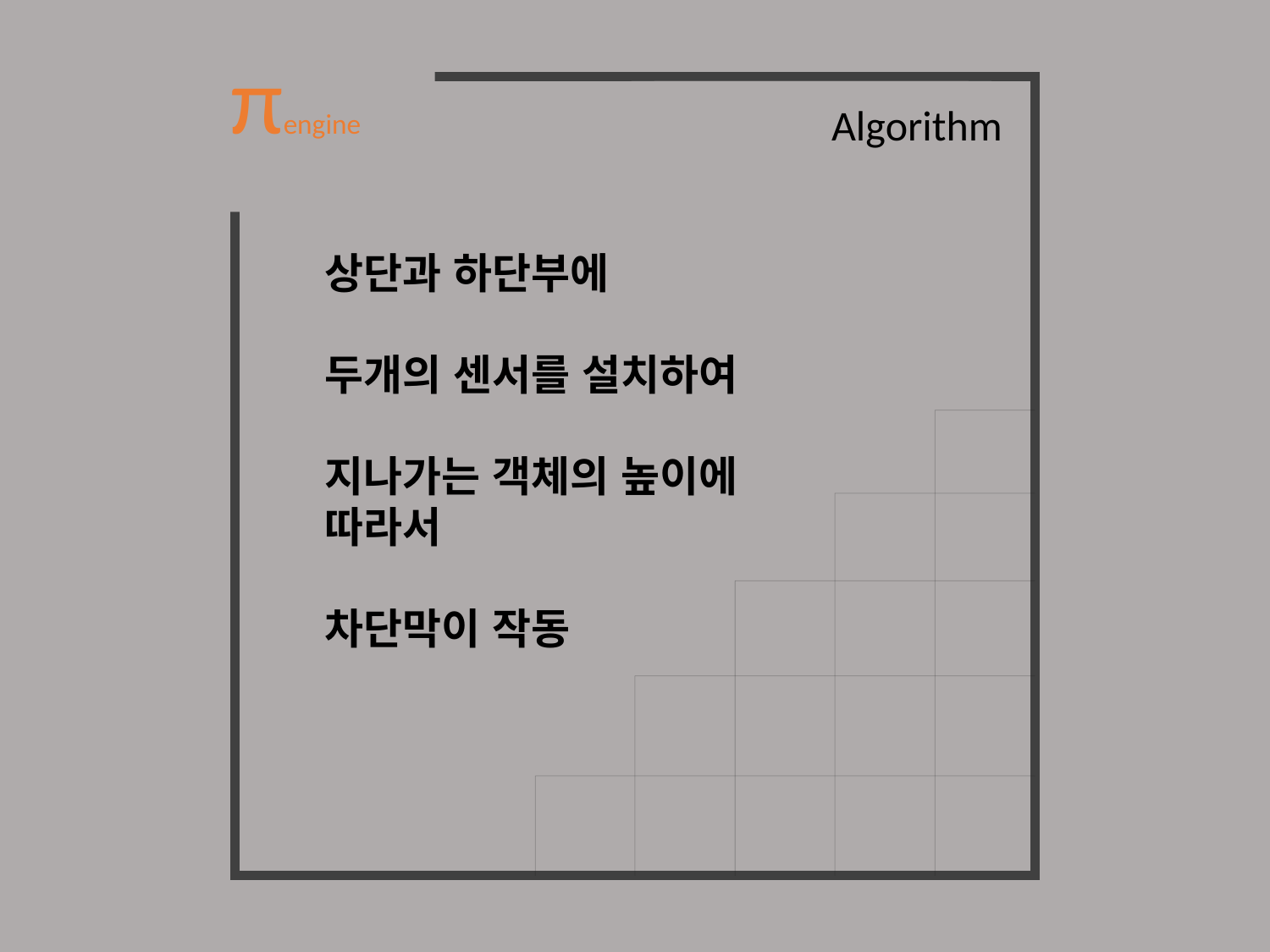

πengine

Algorithm
상단과 하단부에

두개의 센서를 설치하여

지나가는 객체의 높이에 따라서

차단막이 작동